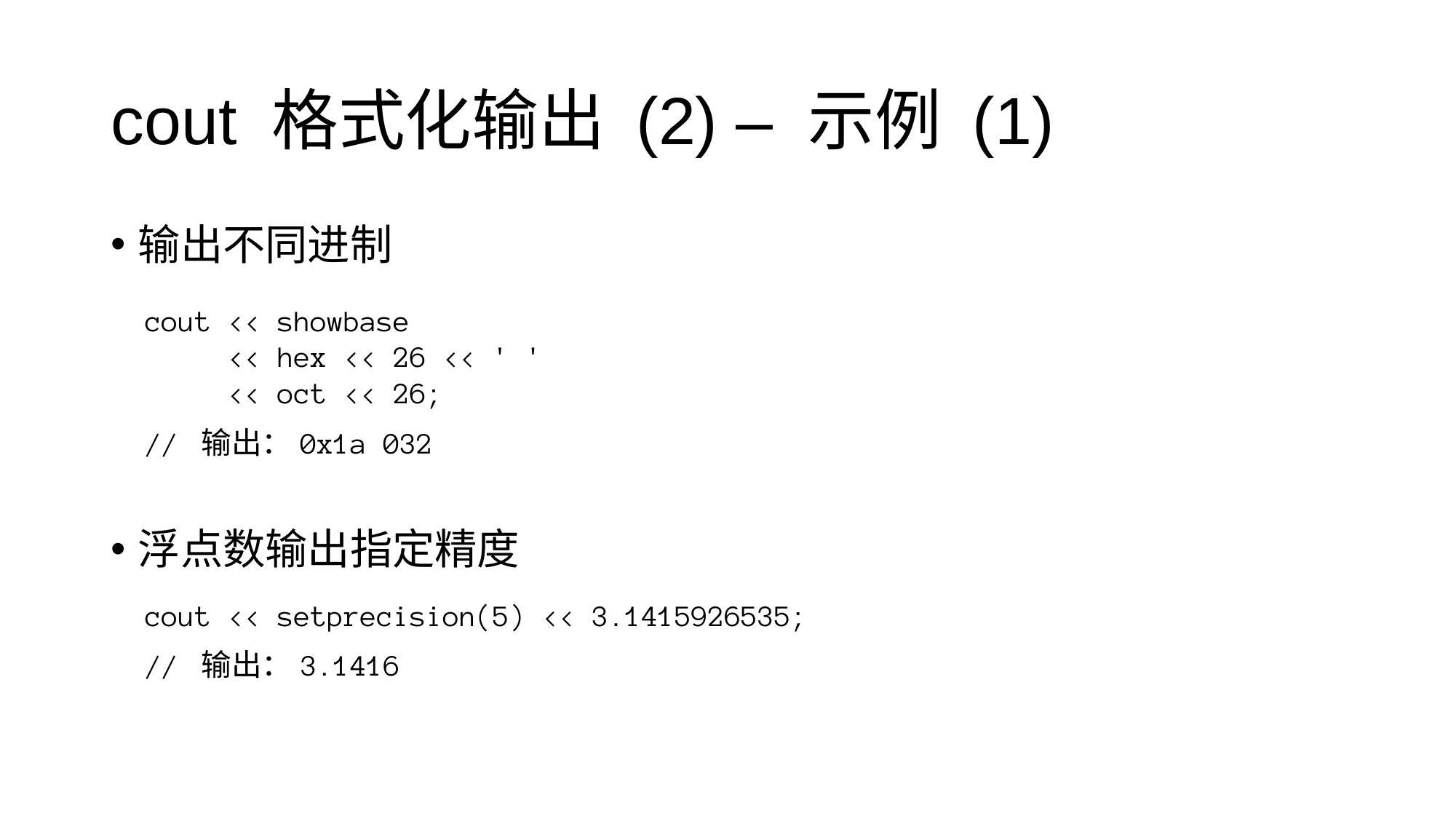

# cout 格式化输出 (2) – 示例 (1)
输出不同进制

浮点数输出指定精度
| cout << showbase << hex << 26 << ' ' << oct << 26; // 输出：0x1a 032 |
| --- |
| cout << setprecision(5) << 3.1415926535; // 输出：3.1416 |
| --- |